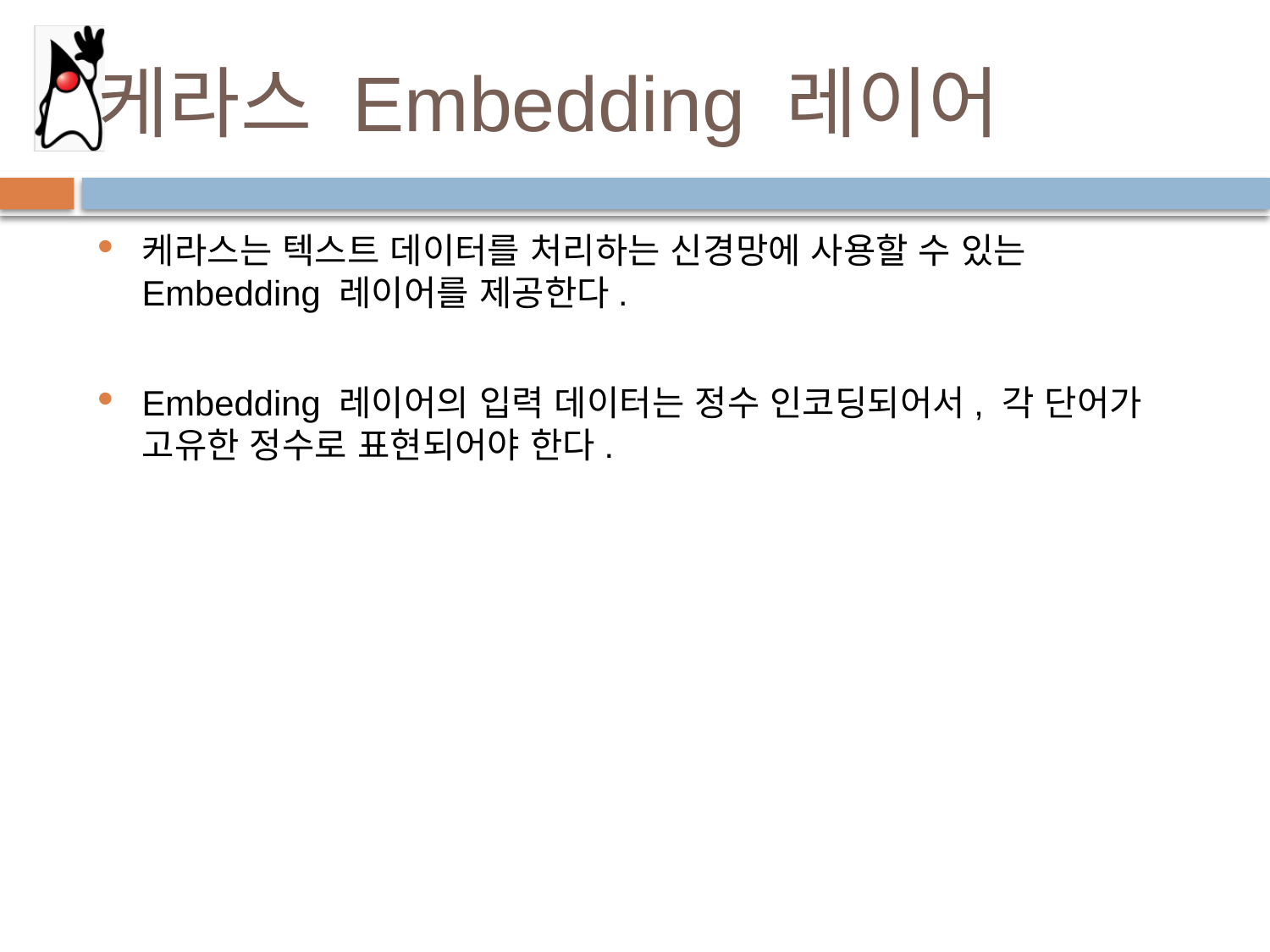

# 케라스 Embedding 레이어
케라스는 텍스트 데이터를 처리하는 신경망에 사용할 수 있는 Embedding 레이어를 제공한다.

Embedding 레이어의 입력 데이터는 정수 인코딩되어서, 각 단어가 고유한 정수로 표현되어야 한다.